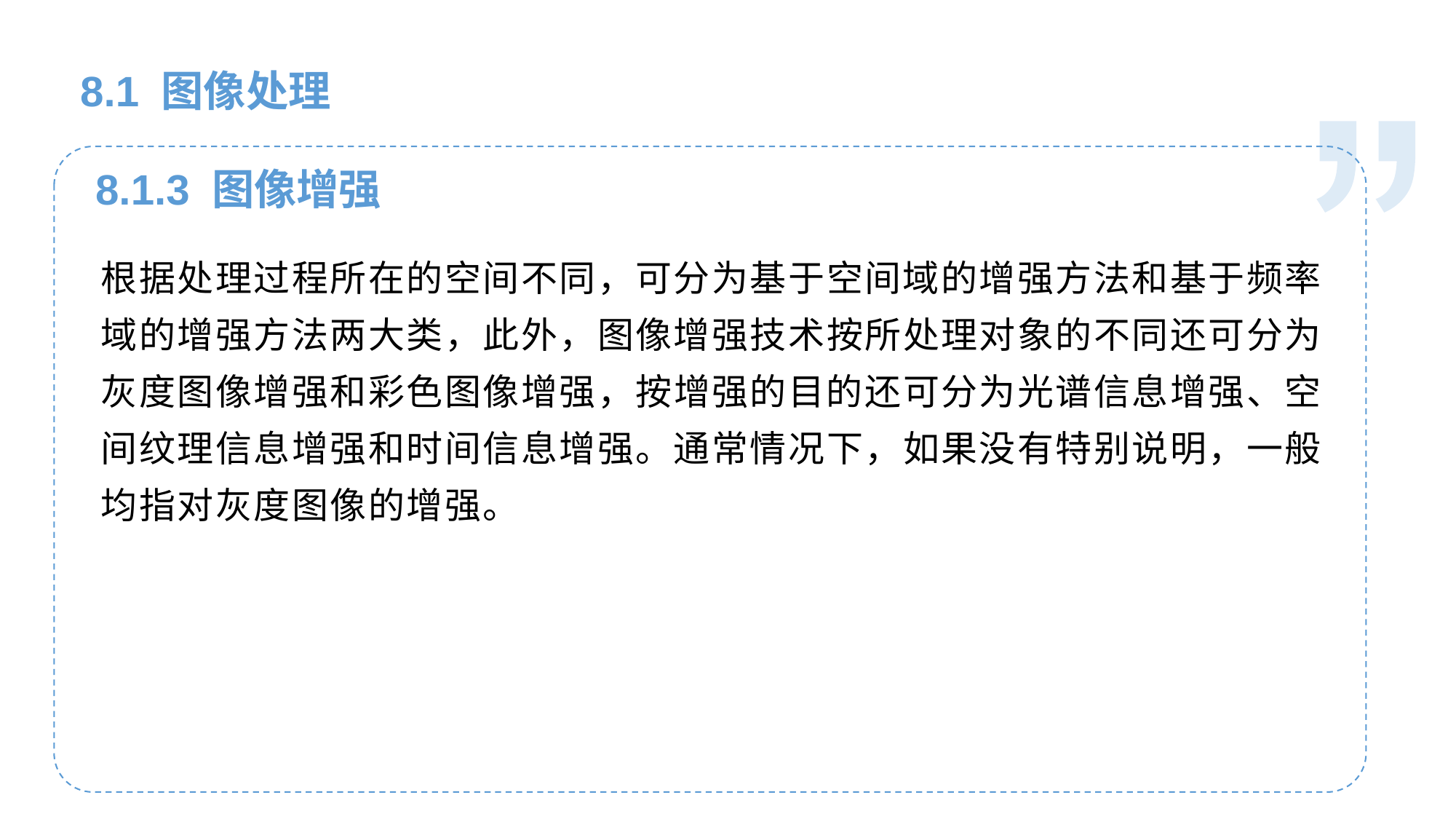

人工智能基础
8.1 图像处理

8.1.3 图像增强
根据处理过程所在的空间不同，可分为基于空间域的增强方法和基于频率域的增强方法两大类，此外，图像增强技术按所处理对象的不同还可分为灰度图像增强和彩色图像增强，按增强的目的还可分为光谱信息增强、空间纹理信息增强和时间信息增强。通常情况下，如果没有特别说明，一般均指对灰度图像的增强。